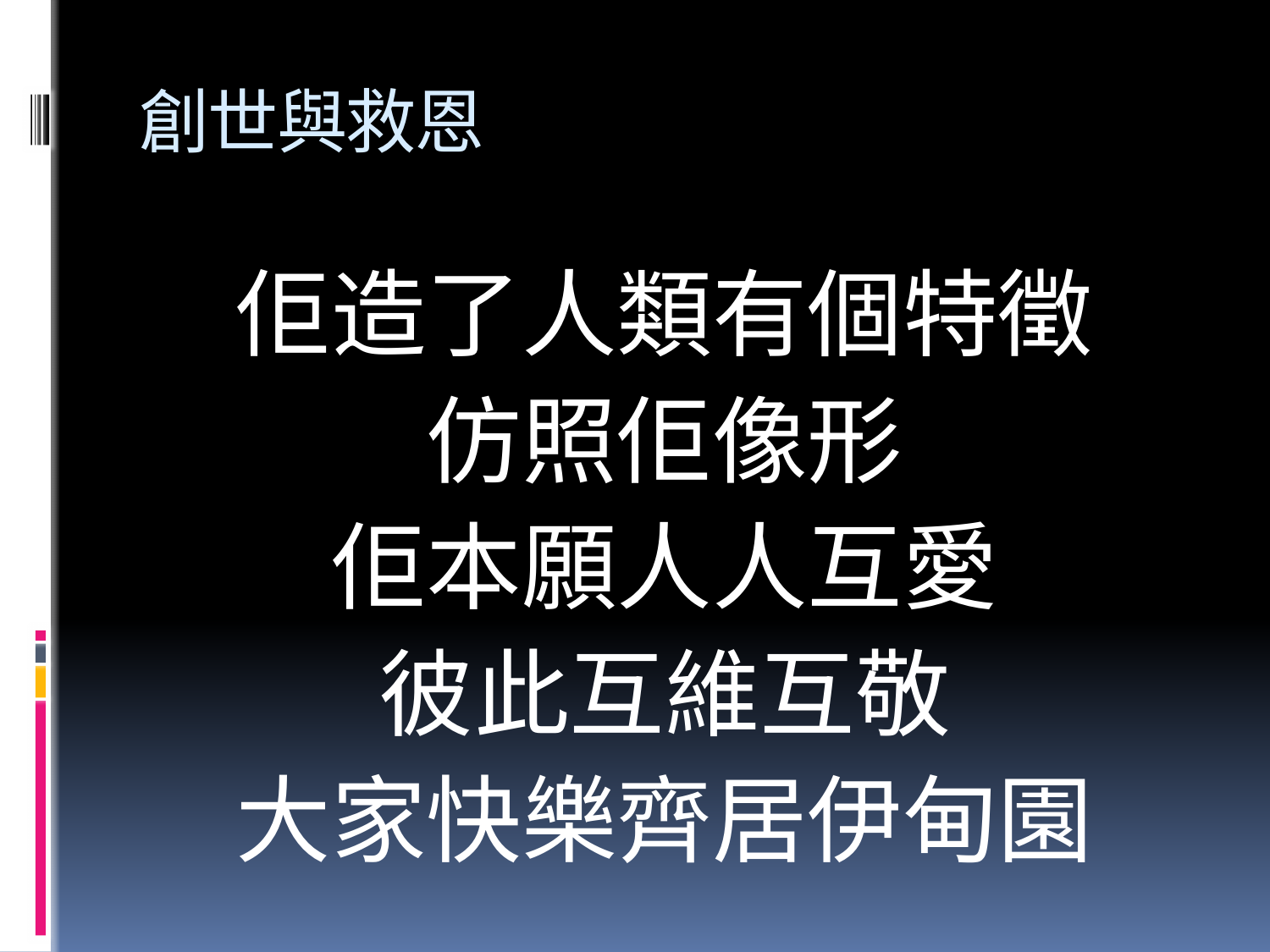

# 創世與救恩
佢造了人類有個特徵
仿照佢像形
佢本願人人互愛
彼此互維互敬
大家快樂齊居伊甸園